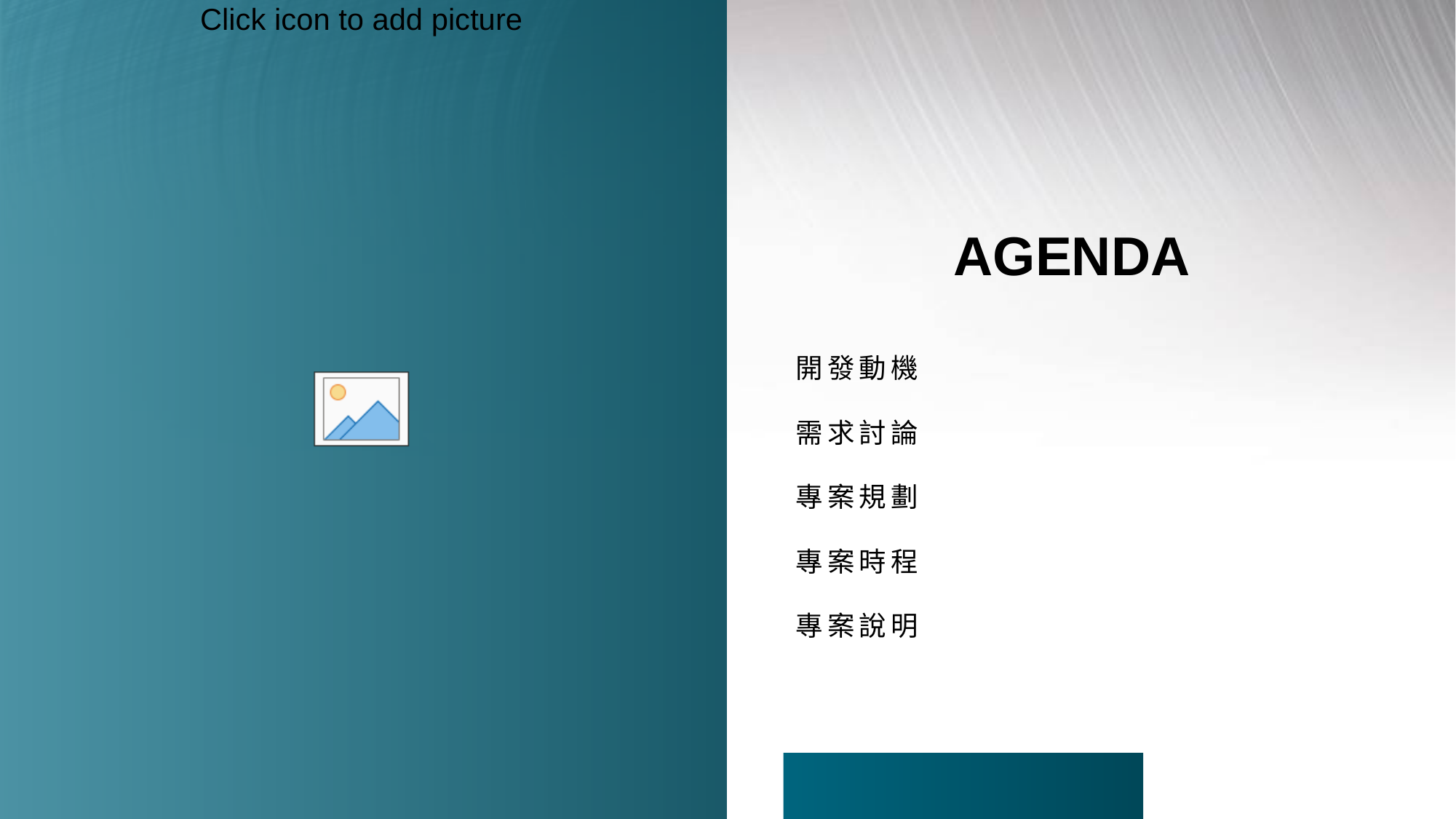

# AGENDA
開發動機
需求討論
專案規劃
專案時程
專案說明